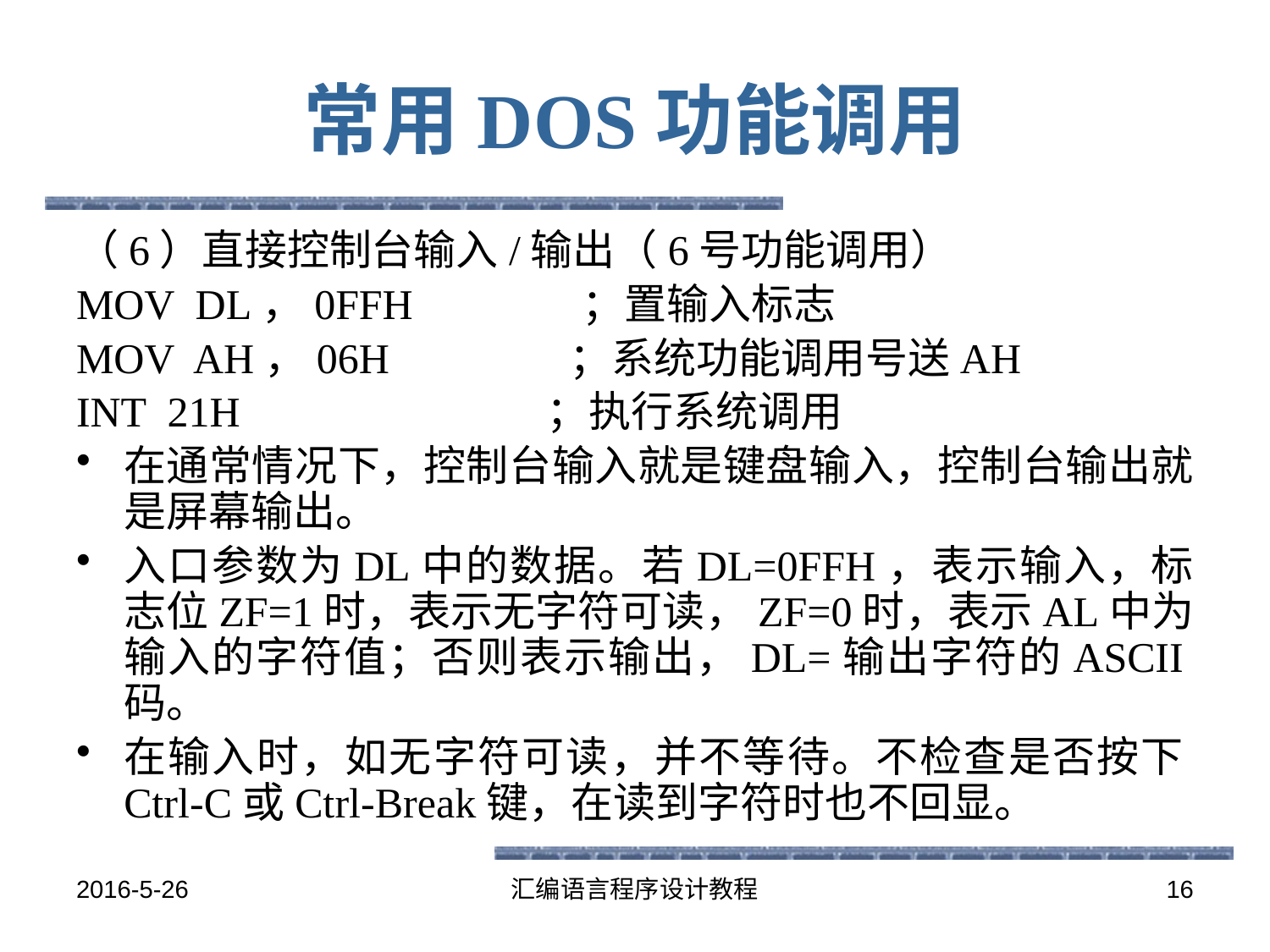

# 常用DOS功能调用
（6）直接控制台输入/输出（6号功能调用）
MOV  DL，0FFH               ；置输入标志
MOV  AH，06H                ；系统功能调用号送AH
INT  21H                            ；执行系统调用
在通常情况下，控制台输入就是键盘输入，控制台输出就是屏幕输出。
入口参数为DL中的数据。若DL=0FFH，表示输入，标志位ZF=1时，表示无字符可读，ZF=0时，表示AL中为输入的字符值；否则表示输出，DL=输出字符的ASCII码。
在输入时，如无字符可读，并不等待。不检查是否按下Ctrl-C或Ctrl-Break键，在读到字符时也不回显。
2016-5-26
汇编语言程序设计教程
16